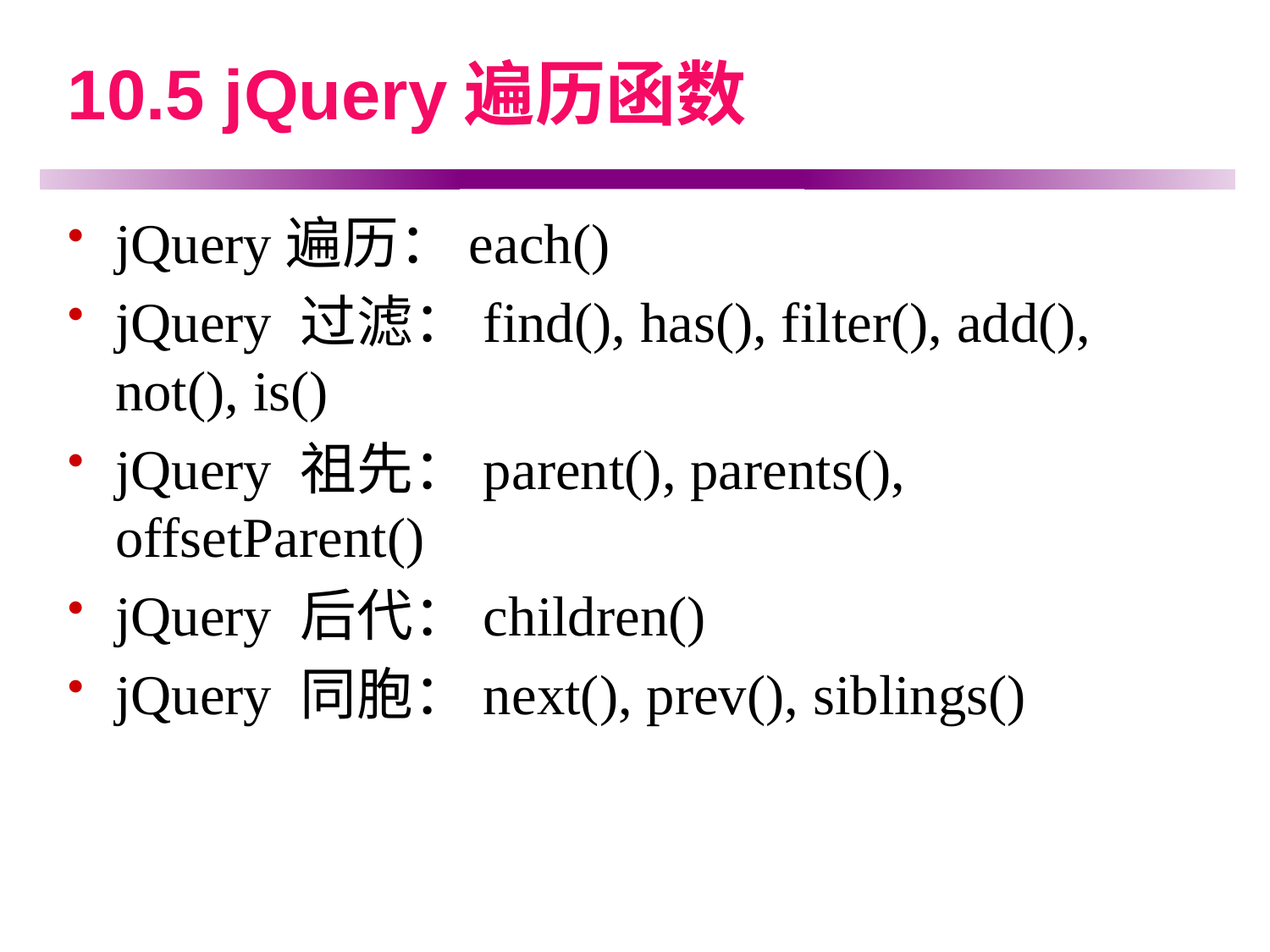

# 10.5 jQuery遍历函数
jQuery遍历：each()
jQuery 过滤：find(), has(), filter(), add(), not(), is()
jQuery 祖先：parent(), parents(), offsetParent()
jQuery 后代：children()
jQuery 同胞：next(), prev(), siblings()